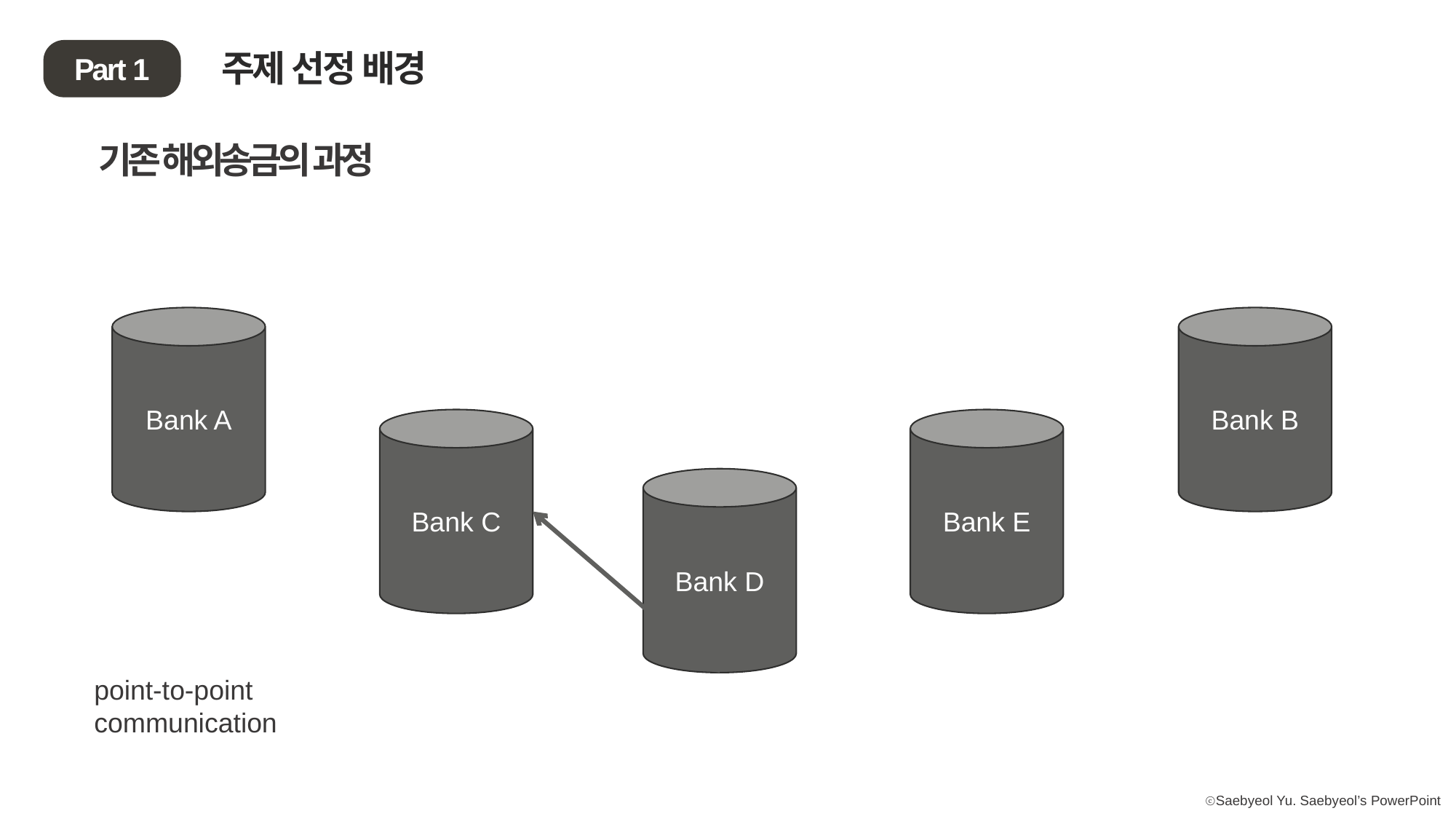

주제 선정 배경
Part 1
기존 해외송금의 과정
Bank A
Bank B
Bank C
Bank E
Bank D

point-to-point communication